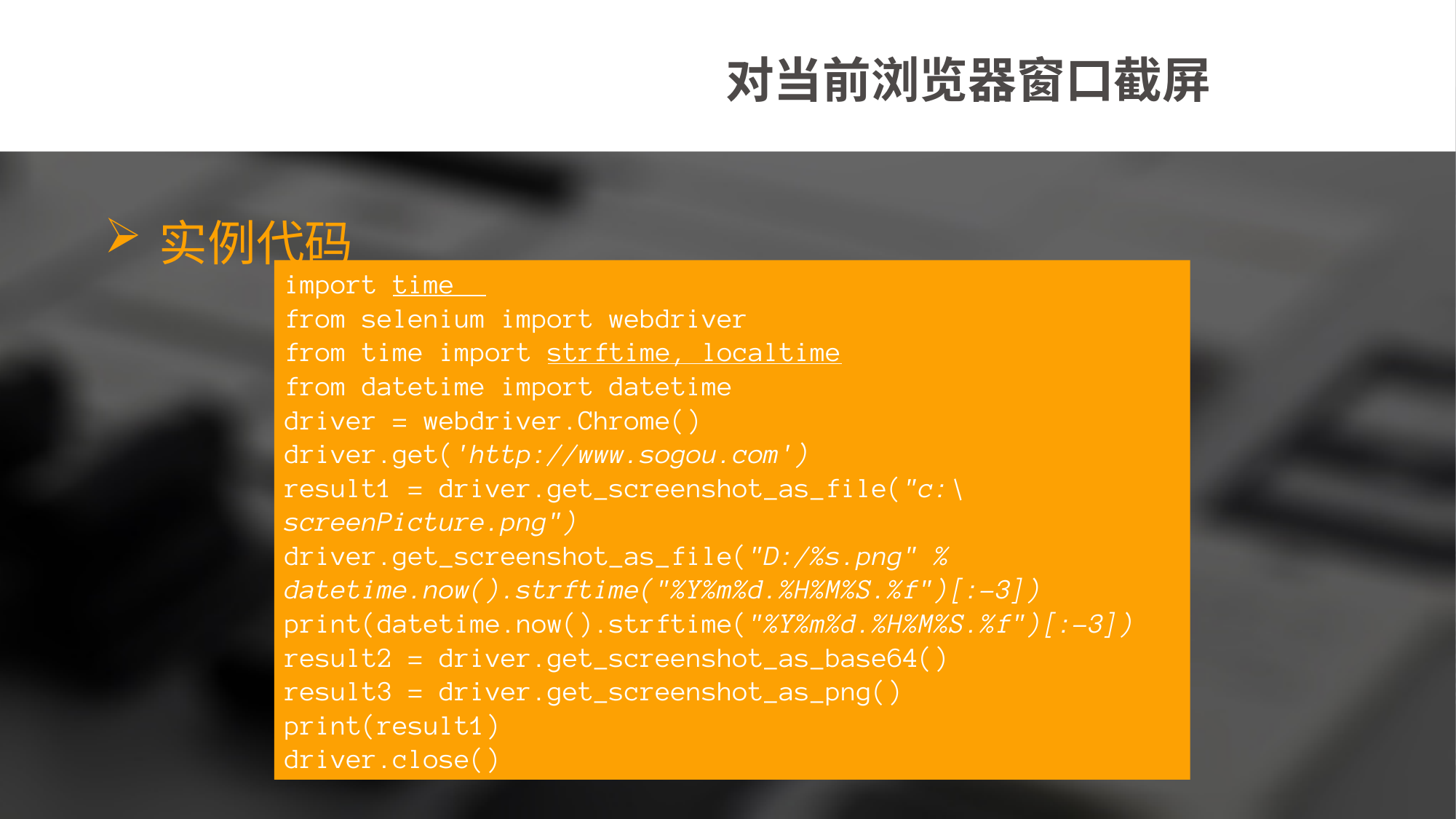

对当前浏览器窗口截屏
实例代码
import time
from selenium import webdriver
from time import strftime, localtime
from datetime import datetime
driver = webdriver.Chrome()
driver.get('http://www.sogou.com')
result1 = driver.get_screenshot_as_file("c:\screenPicture.png")
driver.get_screenshot_as_file("D:/%s.png" % datetime.now().strftime("%Y%m%d.%H%M%S.%f")[:-3])
print(datetime.now().strftime("%Y%m%d.%H%M%S.%f")[:-3])
result2 = driver.get_screenshot_as_base64()
result3 = driver.get_screenshot_as_png()
print(result1)
driver.close()